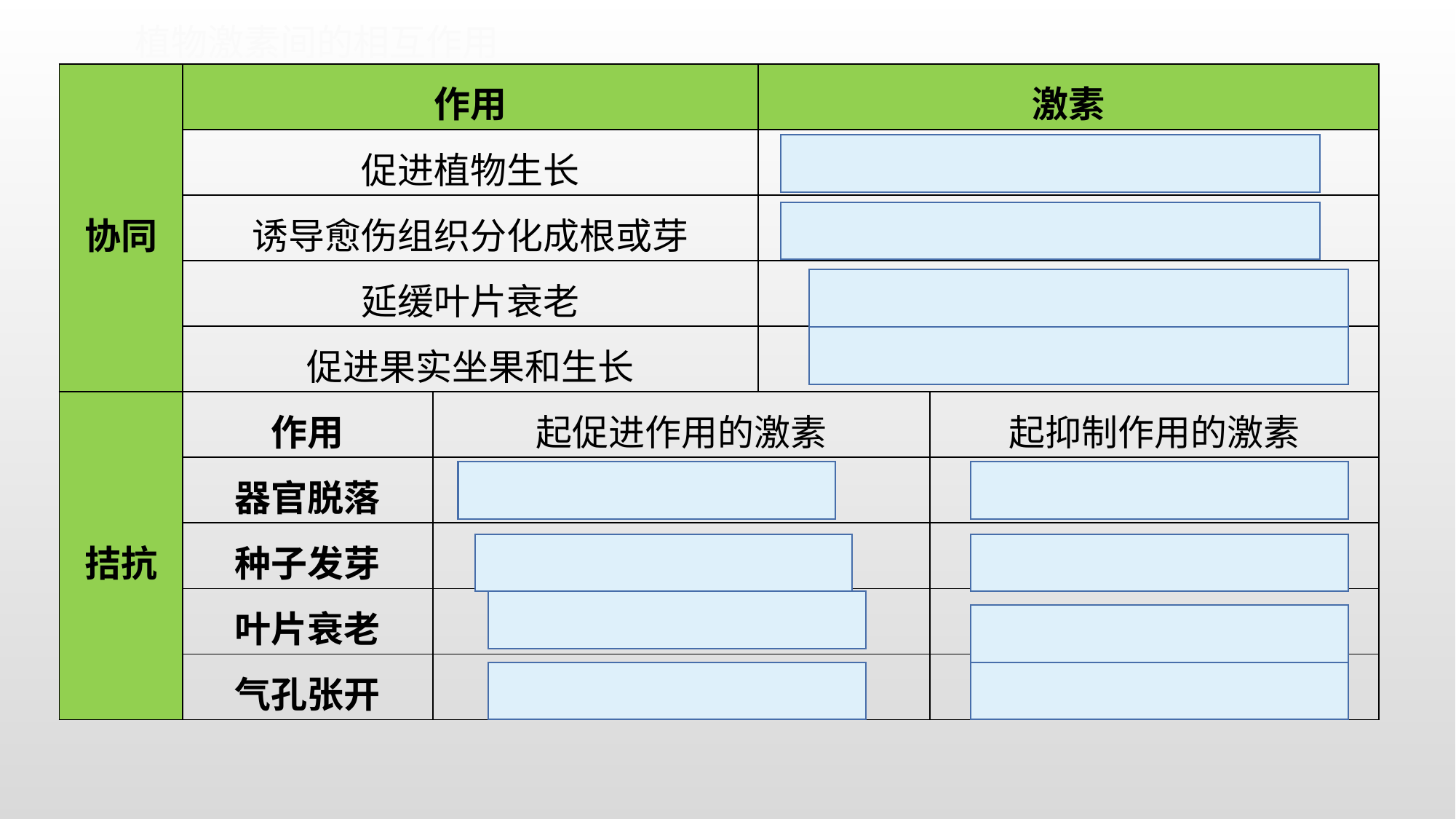

植物激素间的相互作用
| 协同 | 作用 |  | 激素 |  |
| --- | --- | --- | --- | --- |
|  | 促进植物生长 |  | 细胞分裂素、生长素、赤霉素 |  |
|  | 诱导愈伤组织分化成根或芽 |  | 生长素、细胞分裂素 |  |
|  | 延缓叶片衰老 |  | 生长素、细胞分裂素 |  |
|  | 促进果实坐果和生长 |  | 生长素、细胞分裂素、赤霉素 |  |
| 拮抗 | 作用 | 起促进作用的激素 |  | 起抑制作用的激素 |
|  | 器官脱落 | 脱落酸、乙烯 |  | 生长素、细胞分裂素 |
|  | 种子发芽 | 赤霉素 |  | 脱落酸 |
|  | 叶片衰老 | 脱落酸 |  | 生长素、细胞分裂素 |
|  | 气孔张开 | 细胞分裂素 |  | 脱落酸 |